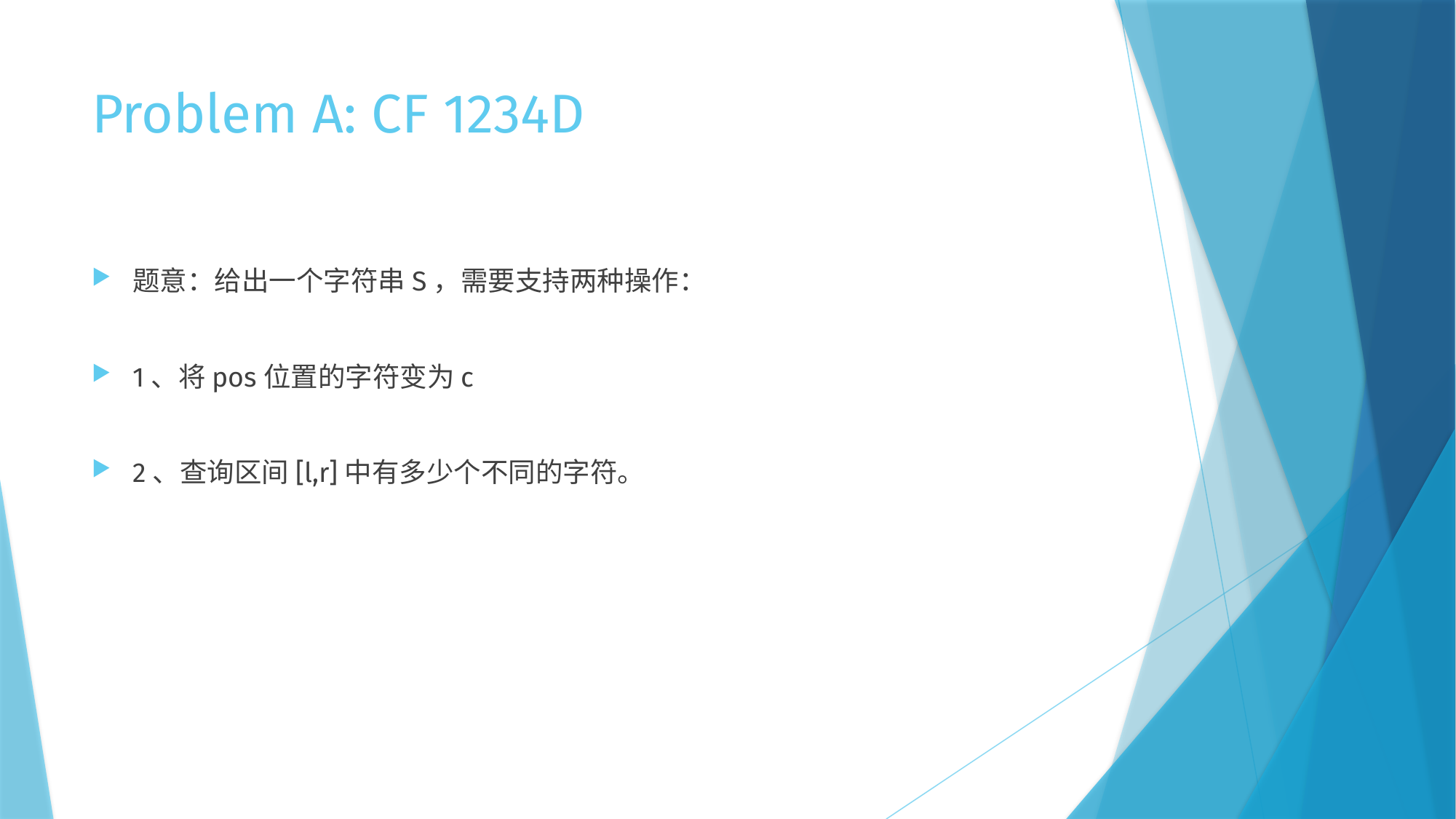

# Problem A: CF 1234D
题意：给出一个字符串S，需要支持两种操作：

1、将pos位置的字符变为c

2、查询区间[l,r]中有多少个不同的字符。